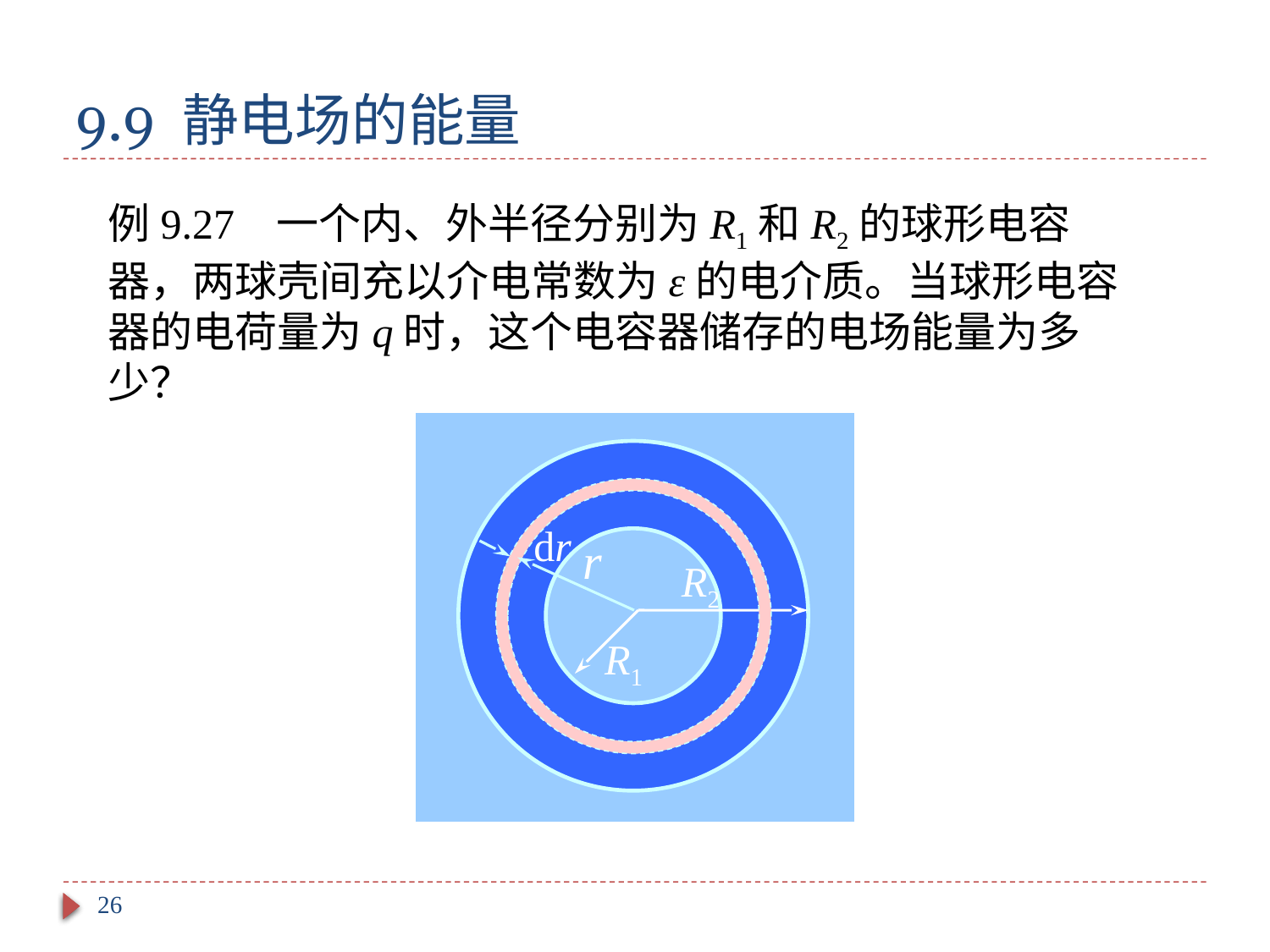

# 9.9 静电场的能量
例9.27   一个内、外半径分别为R1和R2的球形电容器，两球壳间充以介电常数为ε的电介质。当球形电容器的电荷量为q时，这个电容器储存的电场能量为多少？

R2

R1

dr
r

26